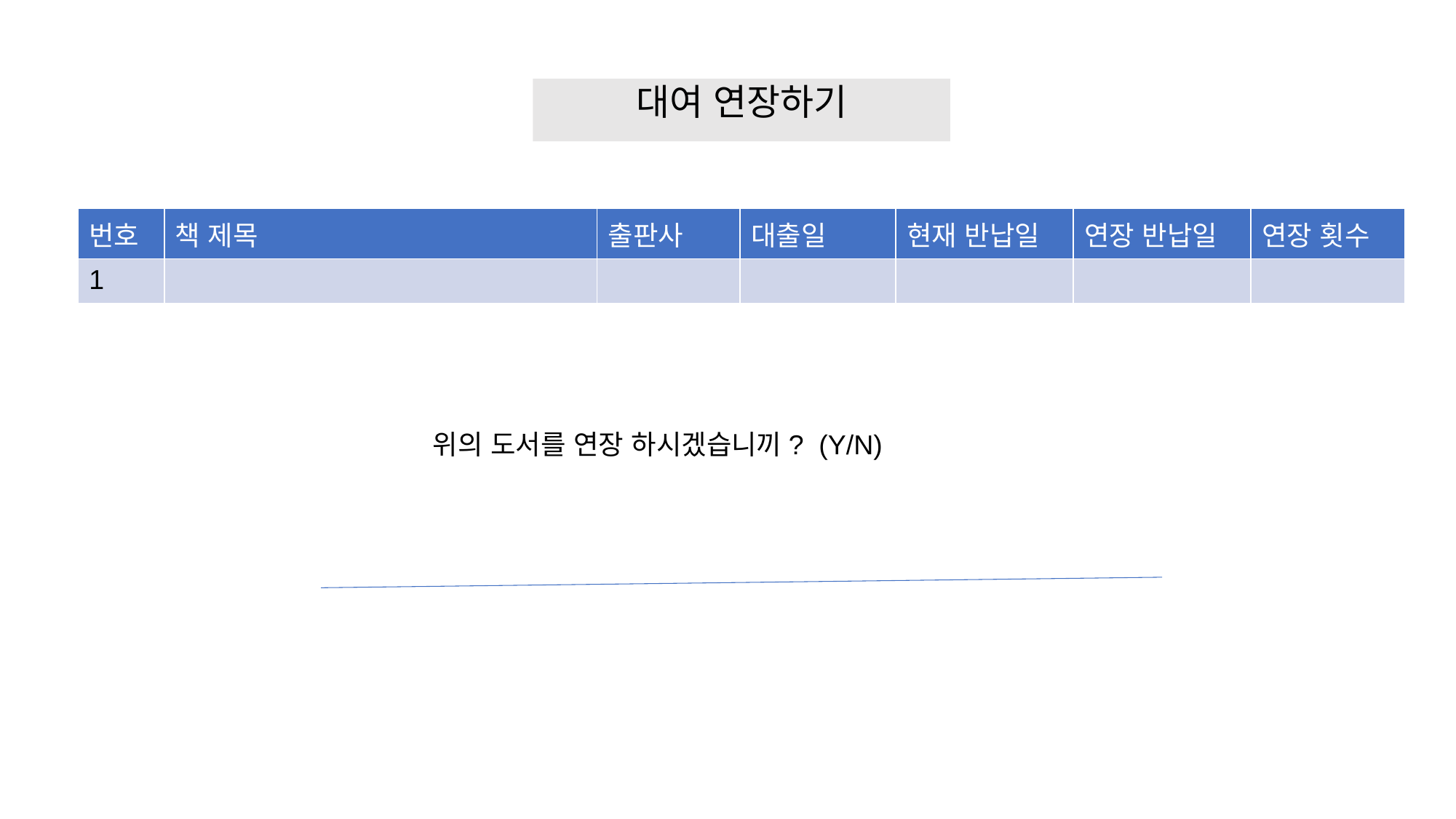

대여 연장하기
| 번호 | 책 제목 | 출판사 | 대출일 | 현재 반납일 | 연장 반납일 | 연장 횟수 |
| --- | --- | --- | --- | --- | --- | --- |
| 1 |  |  |  |  |  |  |
위의 도서를 연장 하시겠습니끼?  (Y/N)